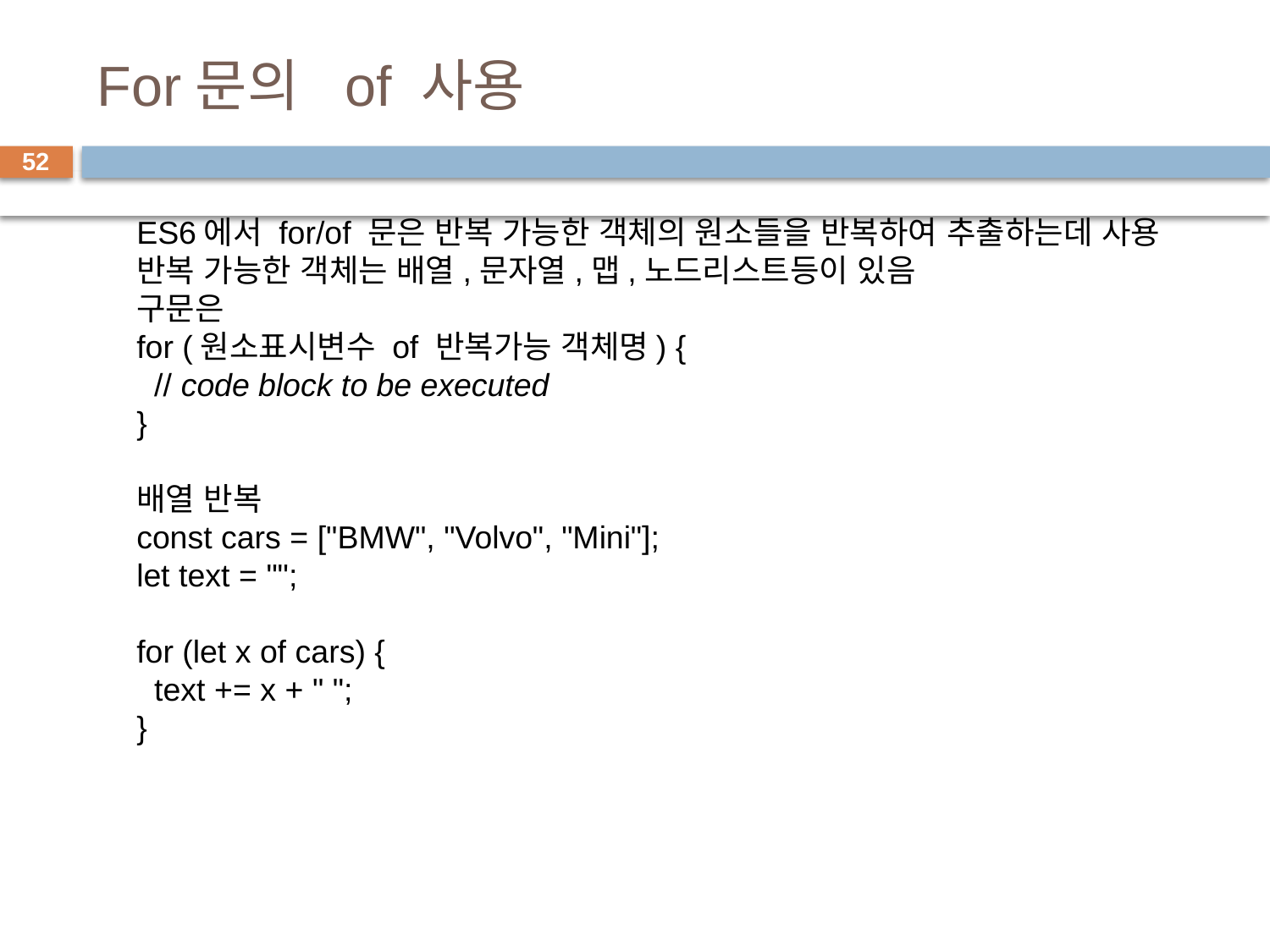

# For문의  of 사용
52
ES6에서 for/of 문은 반복 가능한 객체의 원소들을 반복하여 추출하는데 사용
반복 가능한 객체는 배열,문자열,맵,노드리스트등이 있음
구문은
for (원소표시변수 of 반복가능 객체명) {
  // code block to be executed
}
배열 반복
const cars = ["BMW", "Volvo", "Mini"];
let text = "";
for (let x of cars) {
  text += x + " ";
}